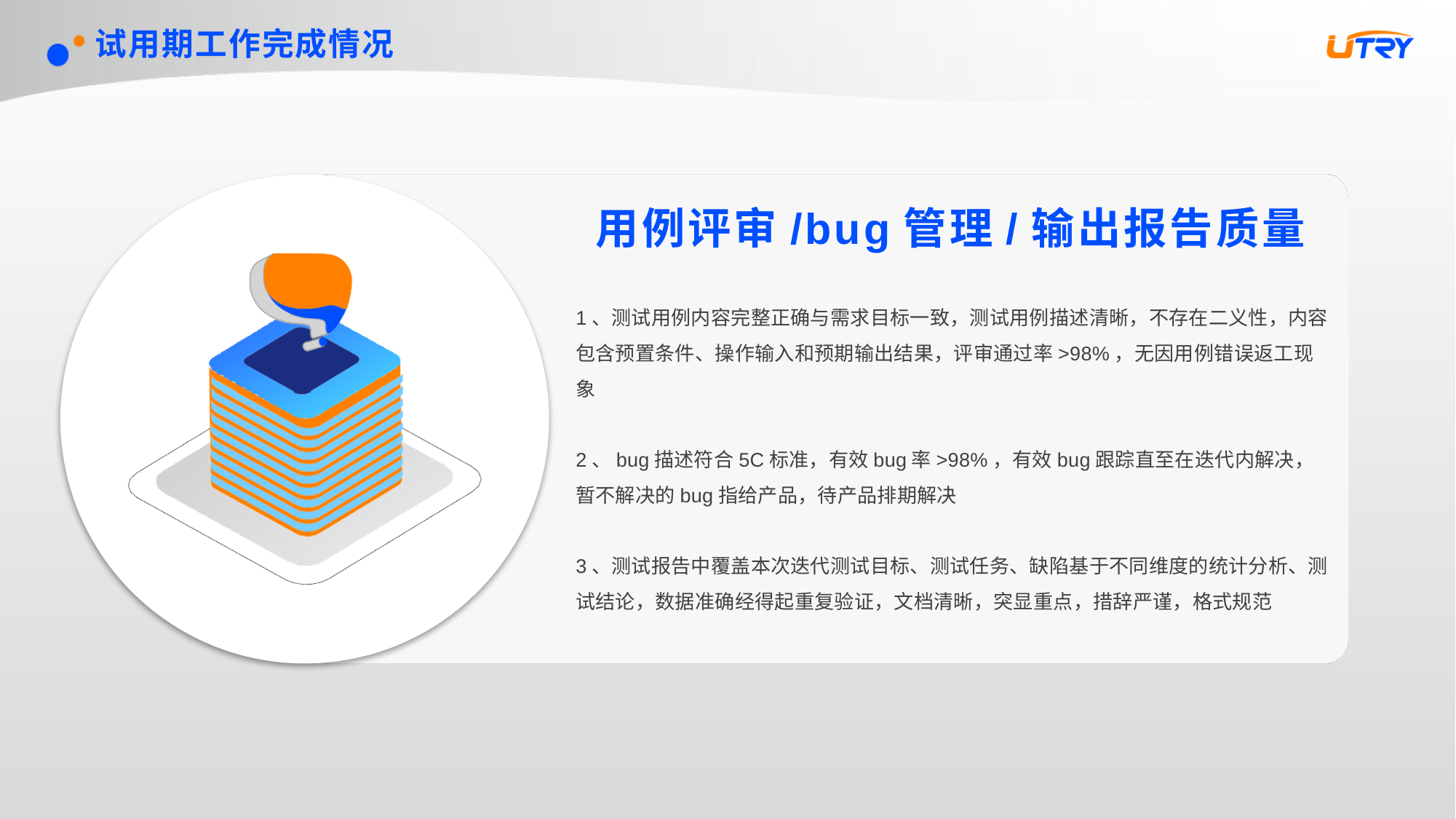

试用期工作完成情况

# 用例评审/bug管理/输出报告质量
1、测试用例内容完整正确与需求目标一致，测试用例描述清晰，不存在二义性，内容包含预置条件、操作输入和预期输出结果，评审通过率>98%，无因用例错误返工现象

2、bug描述符合5C标准，有效bug率>98%，有效bug跟踪直至在迭代内解决，暂不解决的bug指给产品，待产品排期解决

3、测试报告中覆盖本次迭代测试目标、测试任务、缺陷基于不同维度的统计分析、测试结论，数据准确经得起重复验证，文档清晰，突显重点，措辞严谨，格式规范